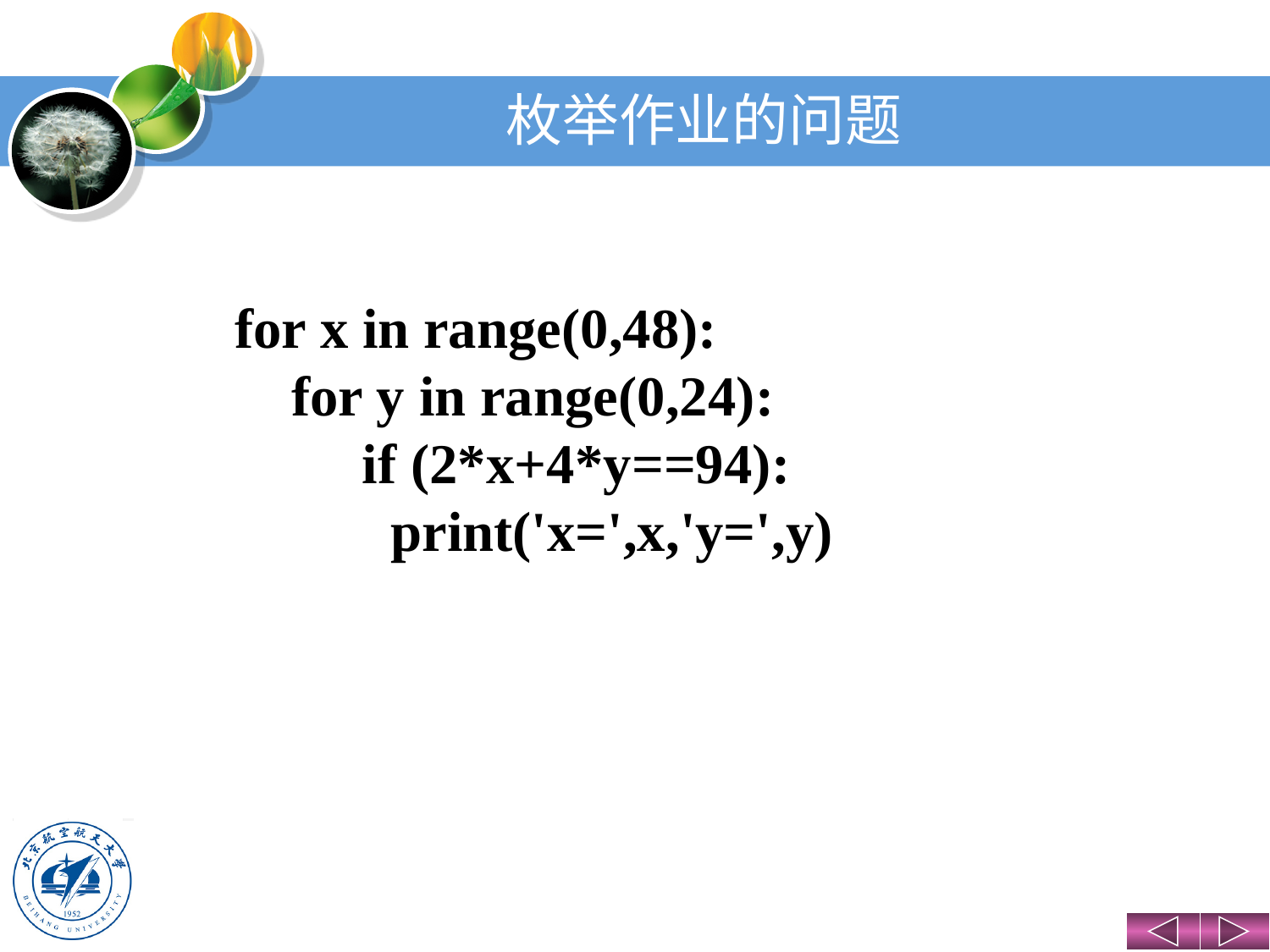

# 枚举作业的问题

for x in range(0,48):
    for y in range(0,24):
         if (2*x+4*y==94):
           print('x=',x,'y=',y)

57